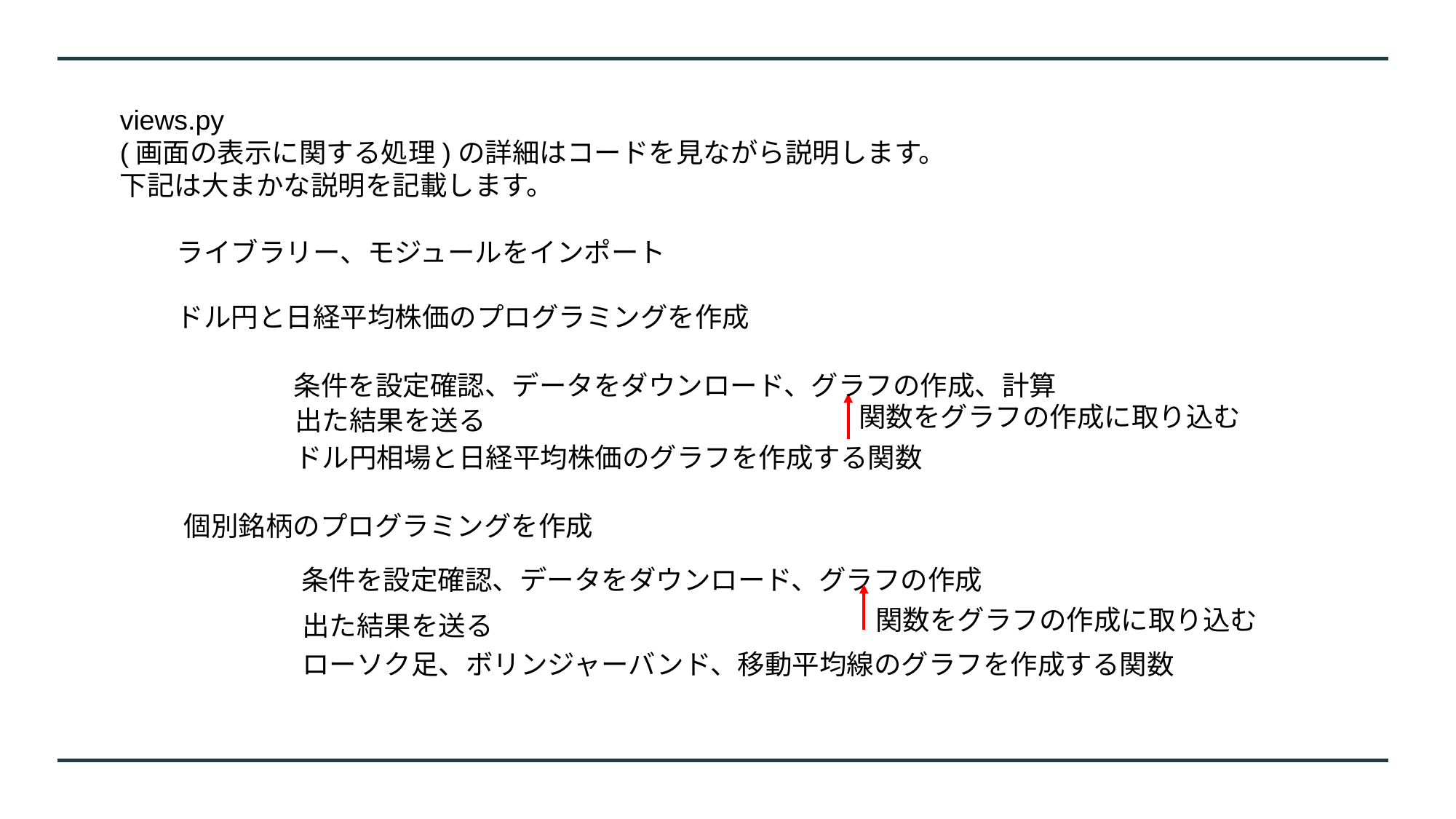

views.py
(画面の表示に関する処理)の詳細はコードを見ながら説明します。
下記は大まかな説明を記載します。
ライブラリー、モジュールをインポート
ドル円と日経平均株価のプログラミングを作成
条件を設定確認、データをダウンロード、グラフの作成、計算
関数をグラフの作成に取り込む
出た結果を送る
ドル円相場と日経平均株価のグラフを作成する関数
個別銘柄のプログラミングを作成
条件を設定確認、データをダウンロード、グラフの作成
関数をグラフの作成に取り込む
出た結果を送る
ローソク足、ボリンジャーバンド、移動平均線のグラフを作成する関数